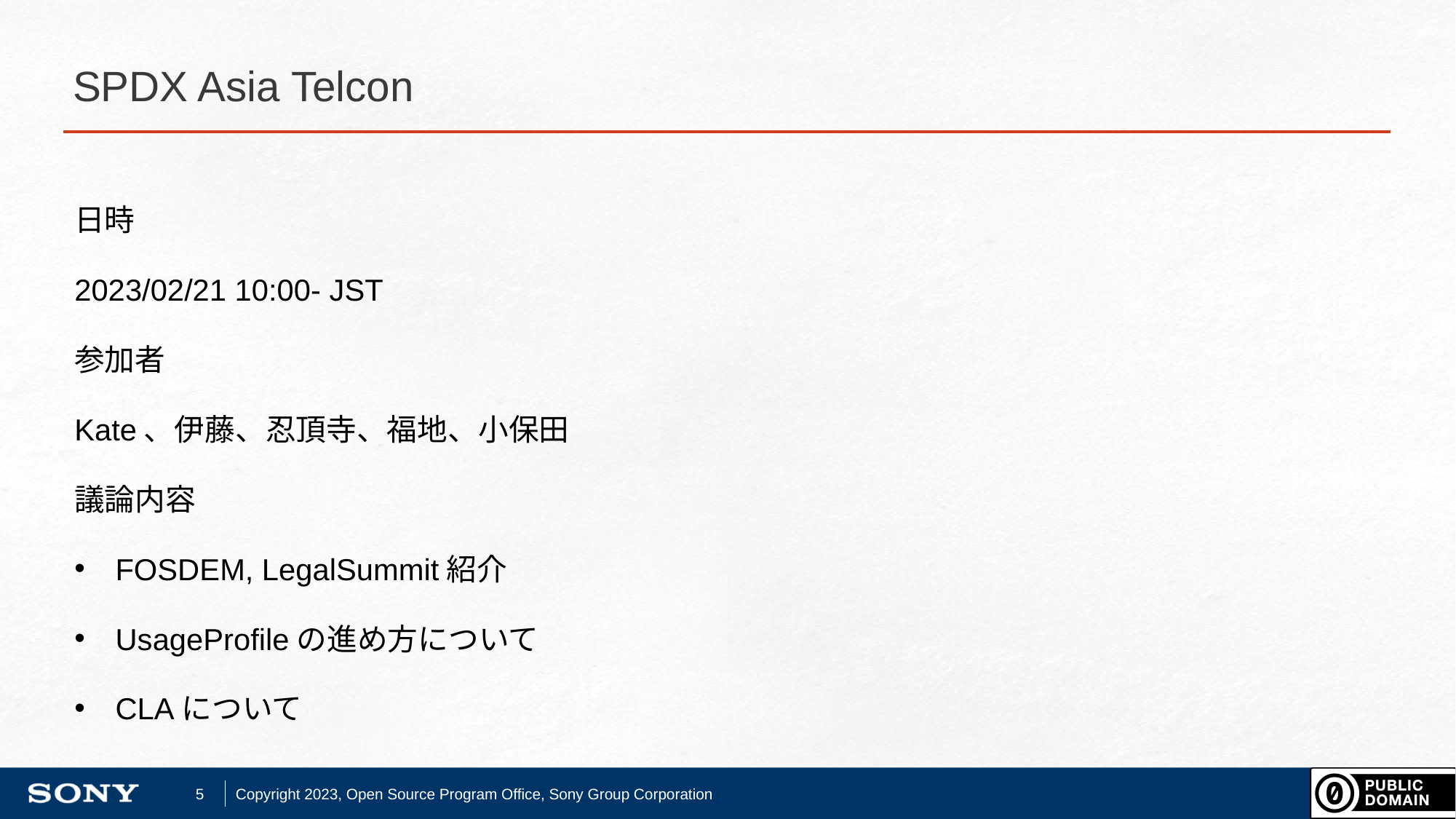

# SPDX Asia Telcon
日時
2023/02/21 10:00- JST
参加者
Kate、伊藤、忍頂寺、福地、小保田
議論内容
FOSDEM, LegalSummit紹介
UsageProfileの進め方について
CLAについて